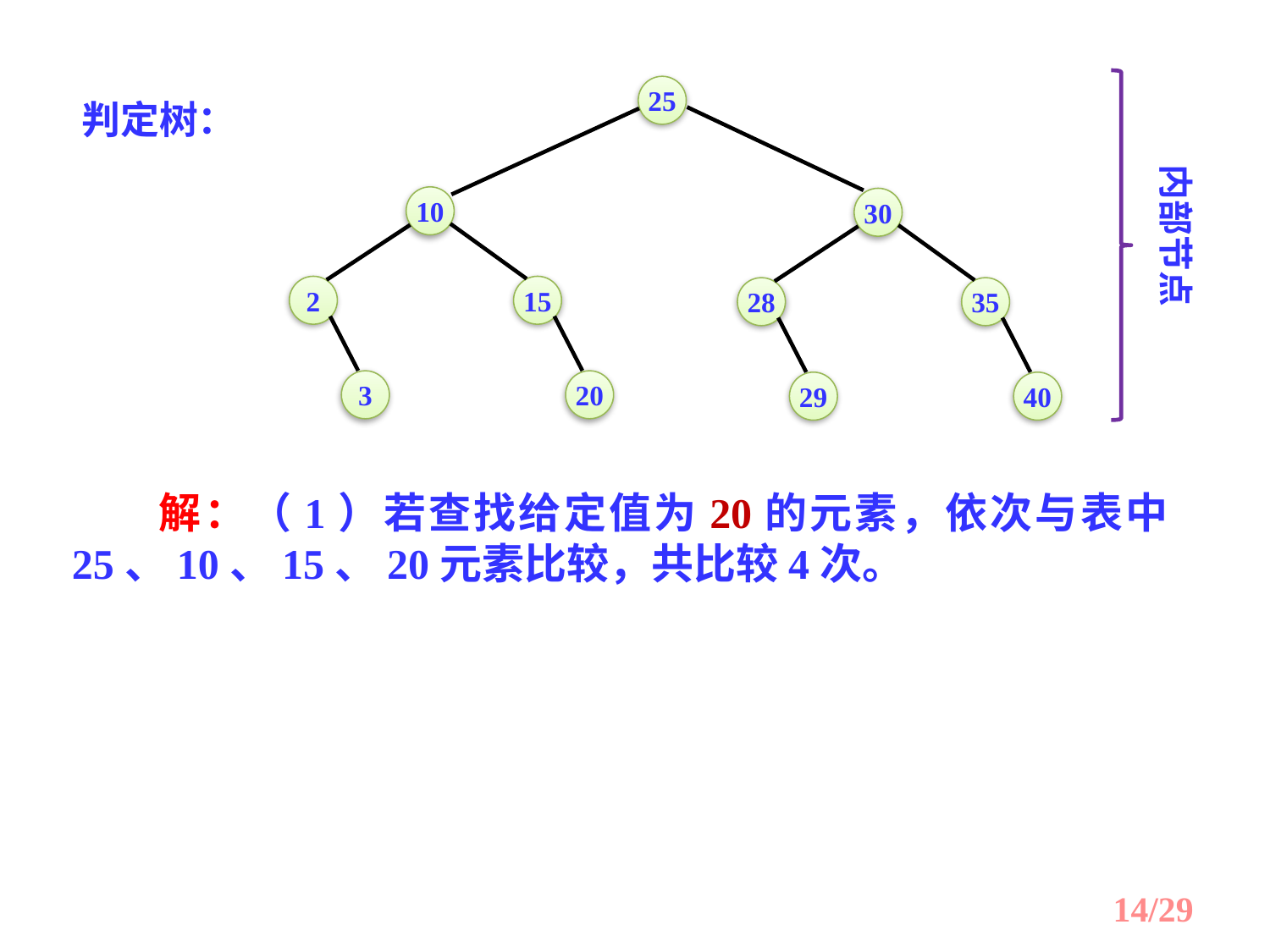

25
判定树：

内部节点
10
30

2
15
28
35

3
20
29
40
      解：（1）若查找给定值为20的元素，依次与表中25、10、15、20元素比较，共比较4次。
14/29